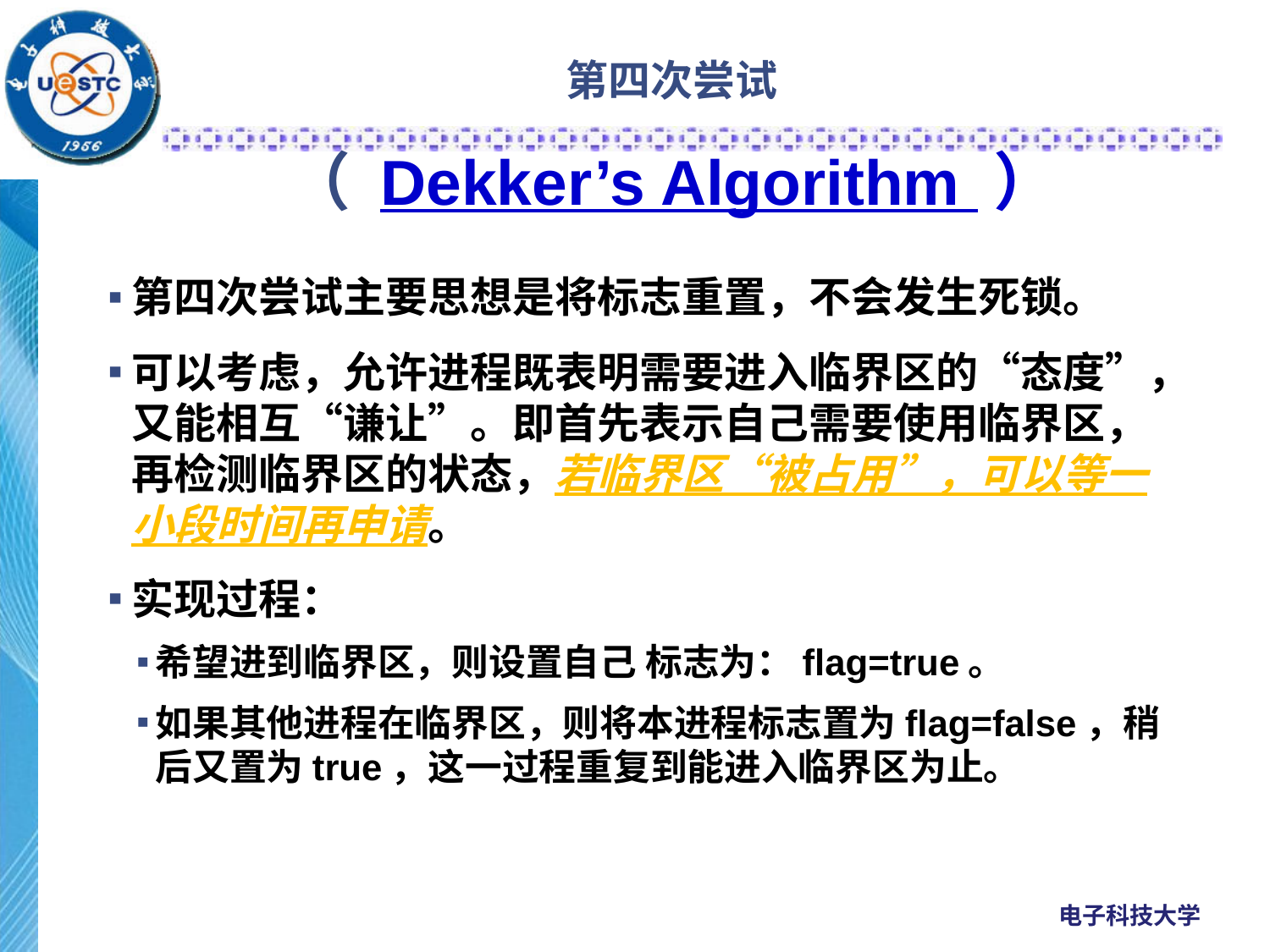

# 第四次尝试 （ Dekker’s Algorithm ）
第四次尝试主要思想是将标志重置，不会发生死锁。
可以考虑，允许进程既表明需要进入临界区的“态度”，又能相互“谦让”。即首先表示自己需要使用临界区，再检测临界区的状态，若临界区“被占用”，可以等一小段时间再申请。
实现过程：
希望进到临界区，则设置自己 标志为：flag=true。
如果其他进程在临界区，则将本进程标志置为flag=false，稍后又置为true，这一过程重复到能进入临界区为止。